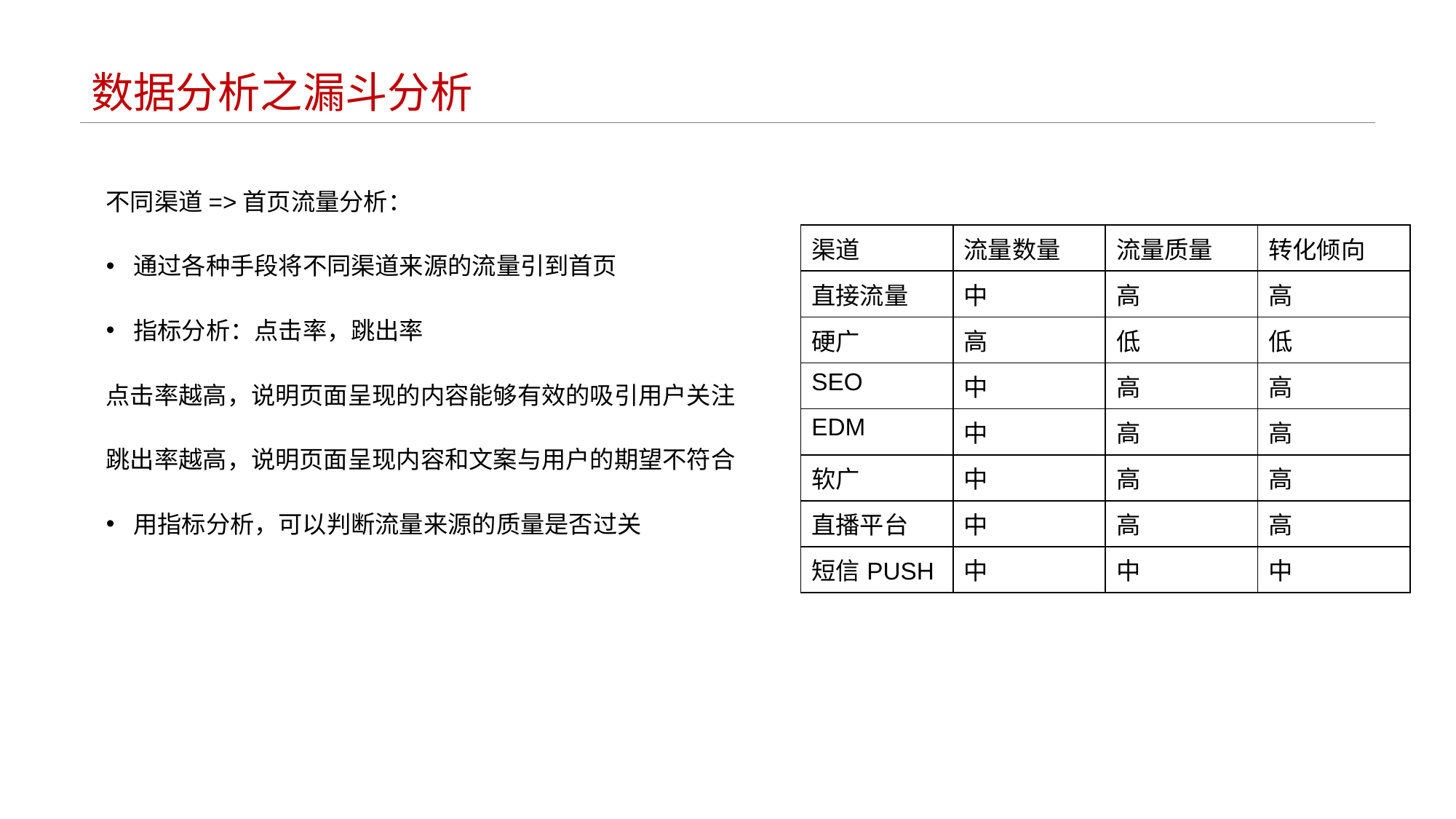

# 数据分析之漏斗分析
不同渠道=>首页流量分析：
通过各种手段将不同渠道来源的流量引到首页
指标分析：点击率，跳出率
点击率越高，说明页面呈现的内容能够有效的吸引用户关注
跳出率越高，说明页面呈现内容和文案与用户的期望不符合
用指标分析，可以判断流量来源的质量是否过关

| 渠道 | 流量数量 | 流量质量 | 转化倾向 |
| --- | --- | --- | --- |
| 直接流量 | 中 | 高 | 高 |
| 硬广 | 高 | 低 | 低 |
| SEO | 中 | 高 | 高 |
| EDM | 中 | 高 | 高 |
| 软广 | 中 | 高 | 高 |
| 直播平台 | 中 | 高 | 高 |
| 短信PUSH | 中 | 中 | 中 |